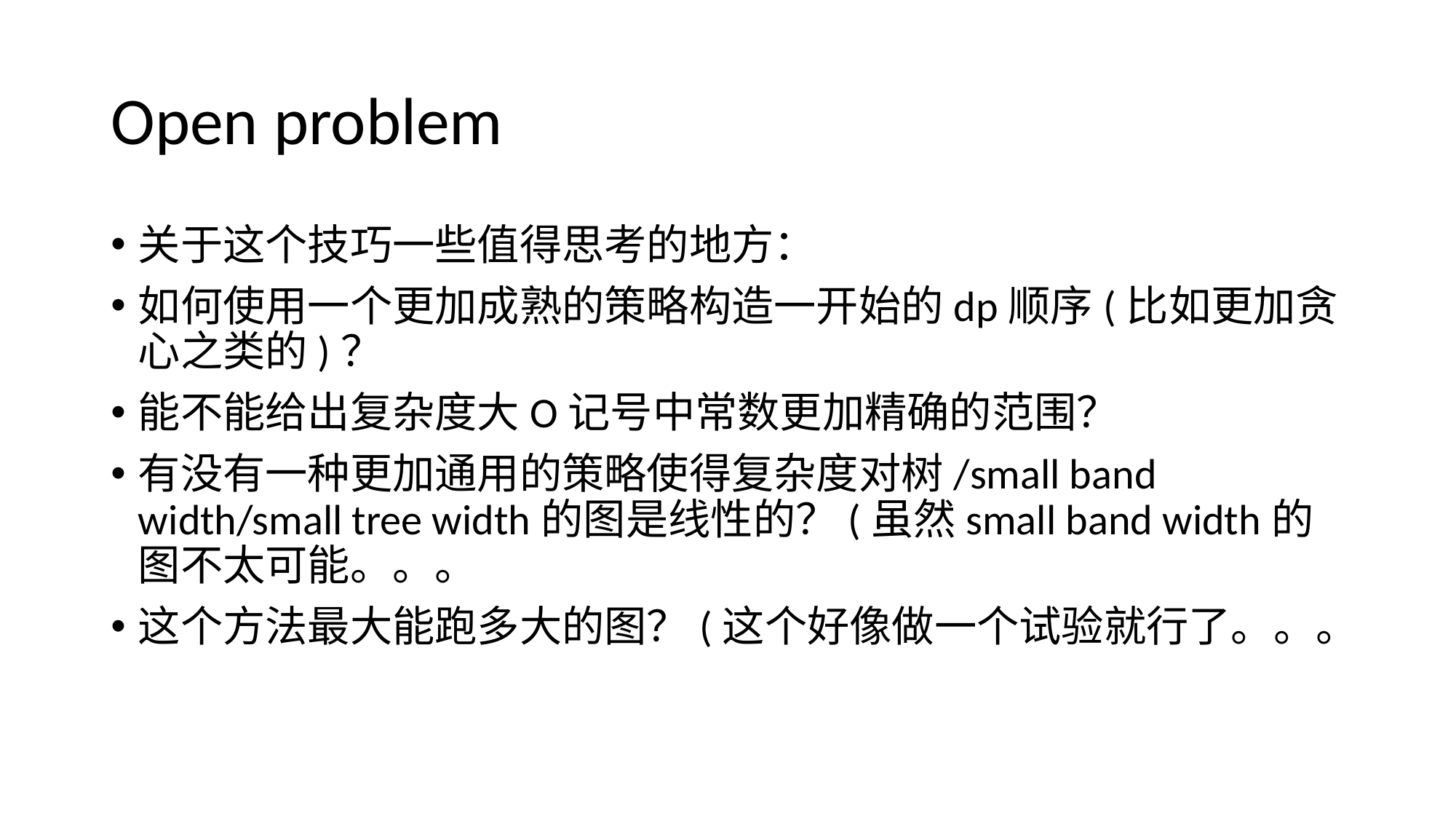

# Open problem
关于这个技巧一些值得思考的地方：
如何使用一个更加成熟的策略构造一开始的dp顺序(比如更加贪心之类的)？
能不能给出复杂度大O记号中常数更加精确的范围？
有没有一种更加通用的策略使得复杂度对树/small band width/small tree width的图是线性的？(虽然small band width的图不太可能。。。
这个方法最大能跑多大的图？(这个好像做一个试验就行了。。。